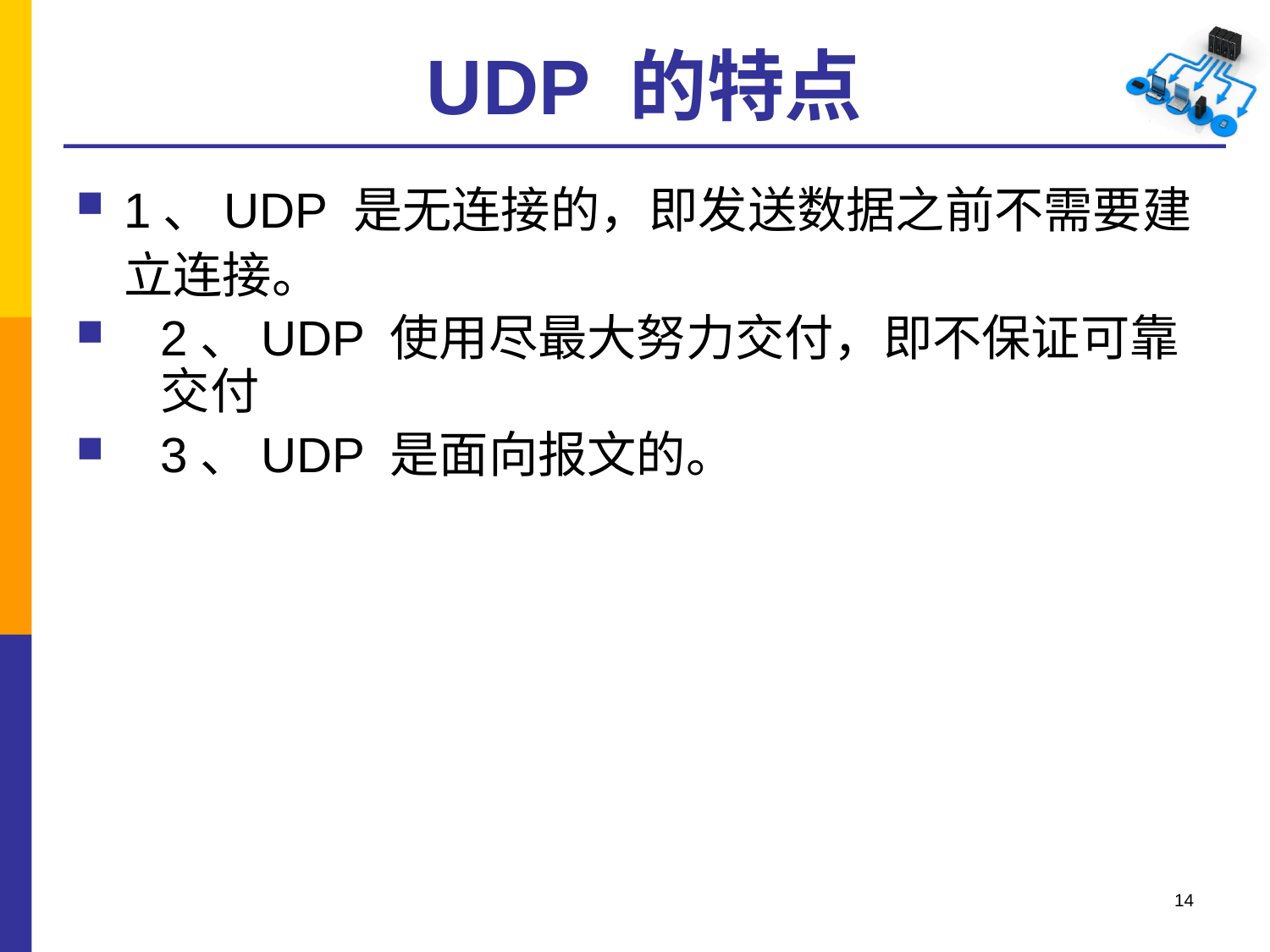

# UDP 的特点
1、UDP 是无连接的，即发送数据之前不需要建立连接。
2、UDP 使用尽最大努力交付，即不保证可靠交付
3、UDP 是面向报文的。

14